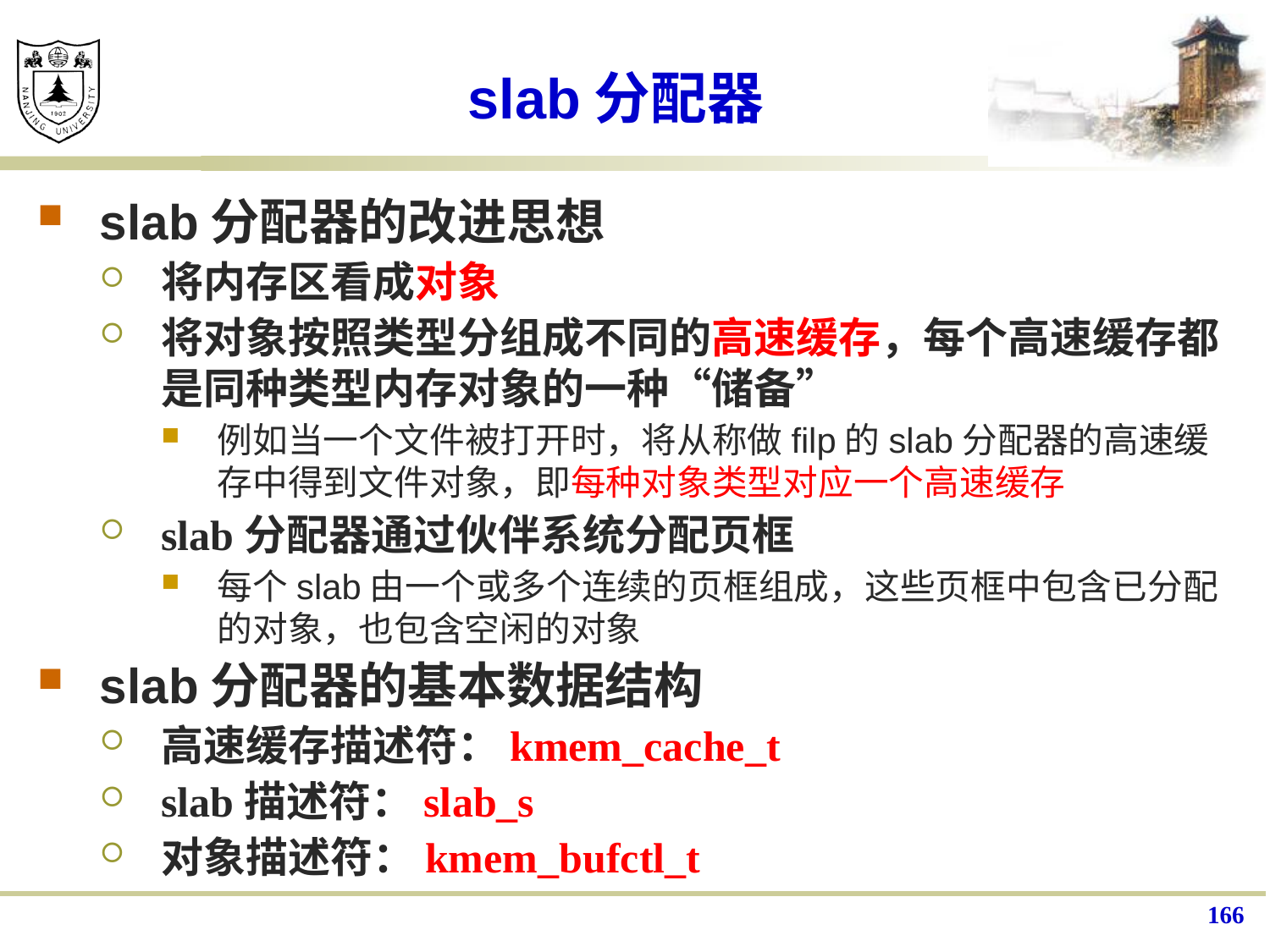

# slab分配器
slab分配器的改进思想
将内存区看成对象
将对象按照类型分组成不同的高速缓存，每个高速缓存都是同种类型内存对象的一种“储备”
例如当一个文件被打开时，将从称做filp的slab分配器的高速缓存中得到文件对象，即每种对象类型对应一个高速缓存
slab分配器通过伙伴系统分配页框
每个slab由一个或多个连续的页框组成，这些页框中包含已分配的对象，也包含空闲的对象
slab分配器的基本数据结构
高速缓存描述符：kmem_cache_t
slab描述符：slab_s
对象描述符：kmem_bufctl_t

166